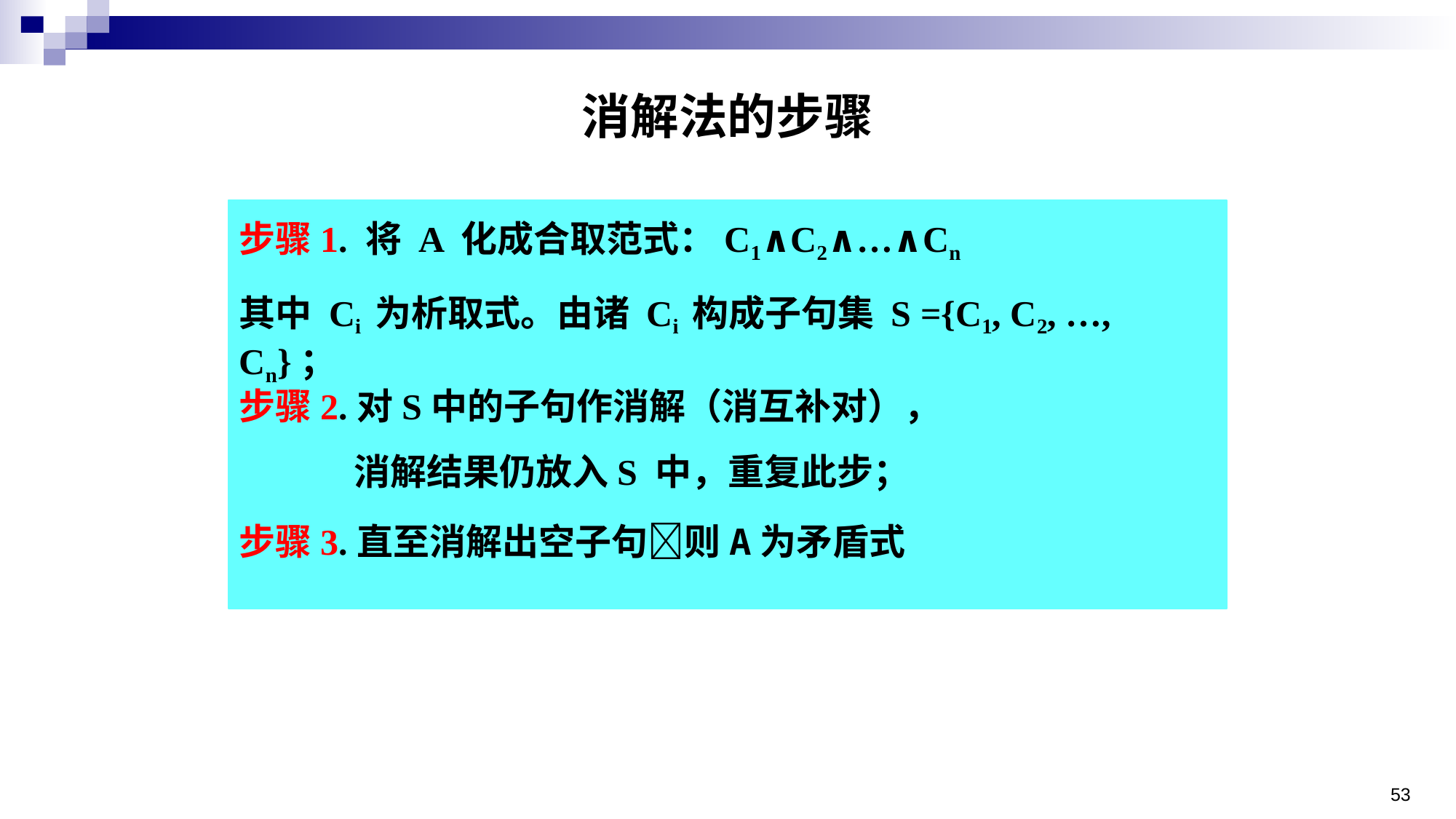

消解法的步骤

步骤1. 将 A 化成合取范式：C1∧C2∧…∧Cn
其中 Ci 为析取式。由诸 Ci 构成子句集 S ={C1, C2, …, Cn}；
步骤2.对S中的子句作消解（消互补对），
消解结果仍放入S 中，重复此步；
步骤3.直至消解出空子句λ则A为矛盾式
53